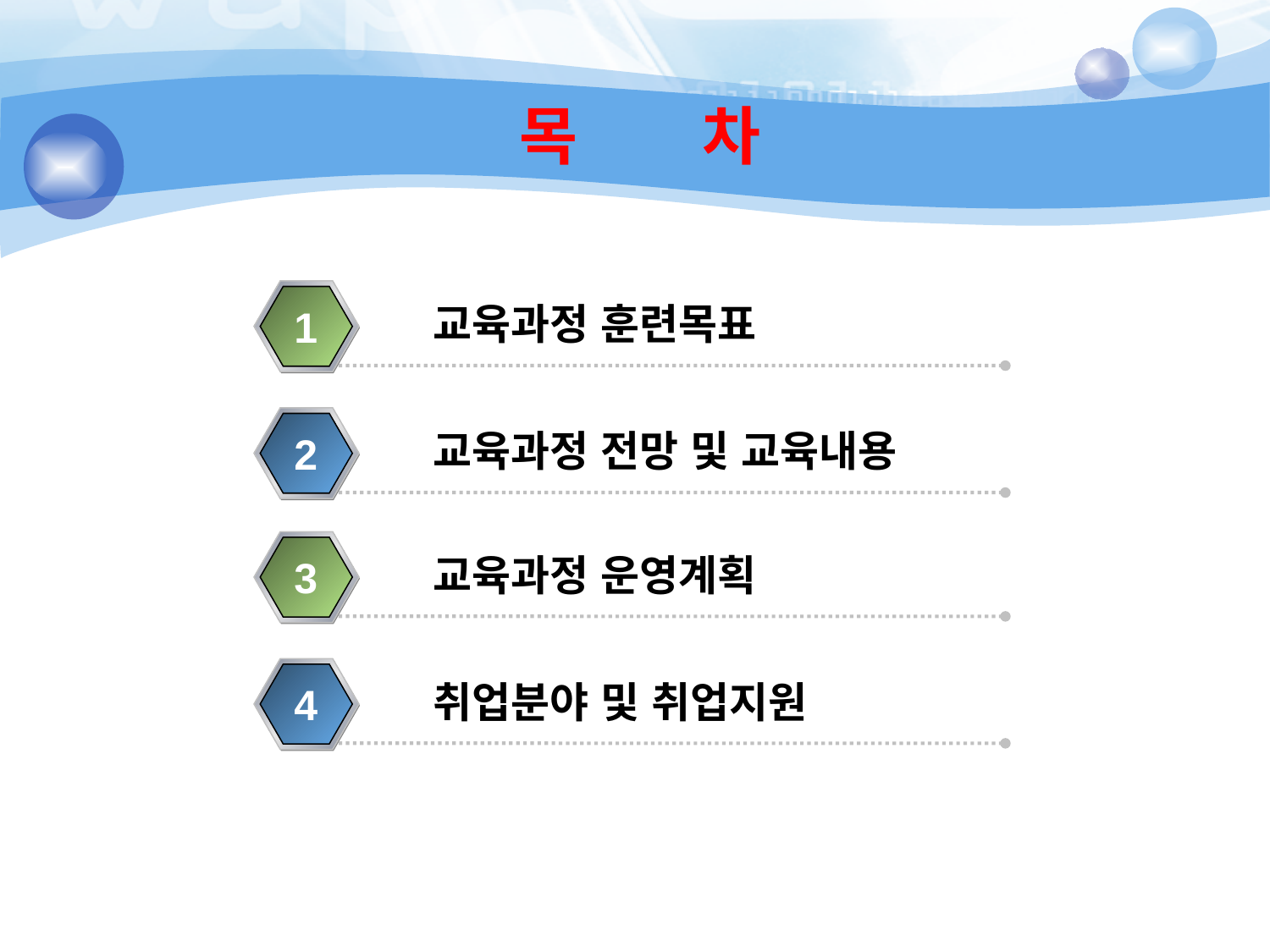

# 목       차

교육과정 훈련목표
1

교육과정 전망 및 교육내용
2

교육과정 운영계획
3

취업분야 및 취업지원
4